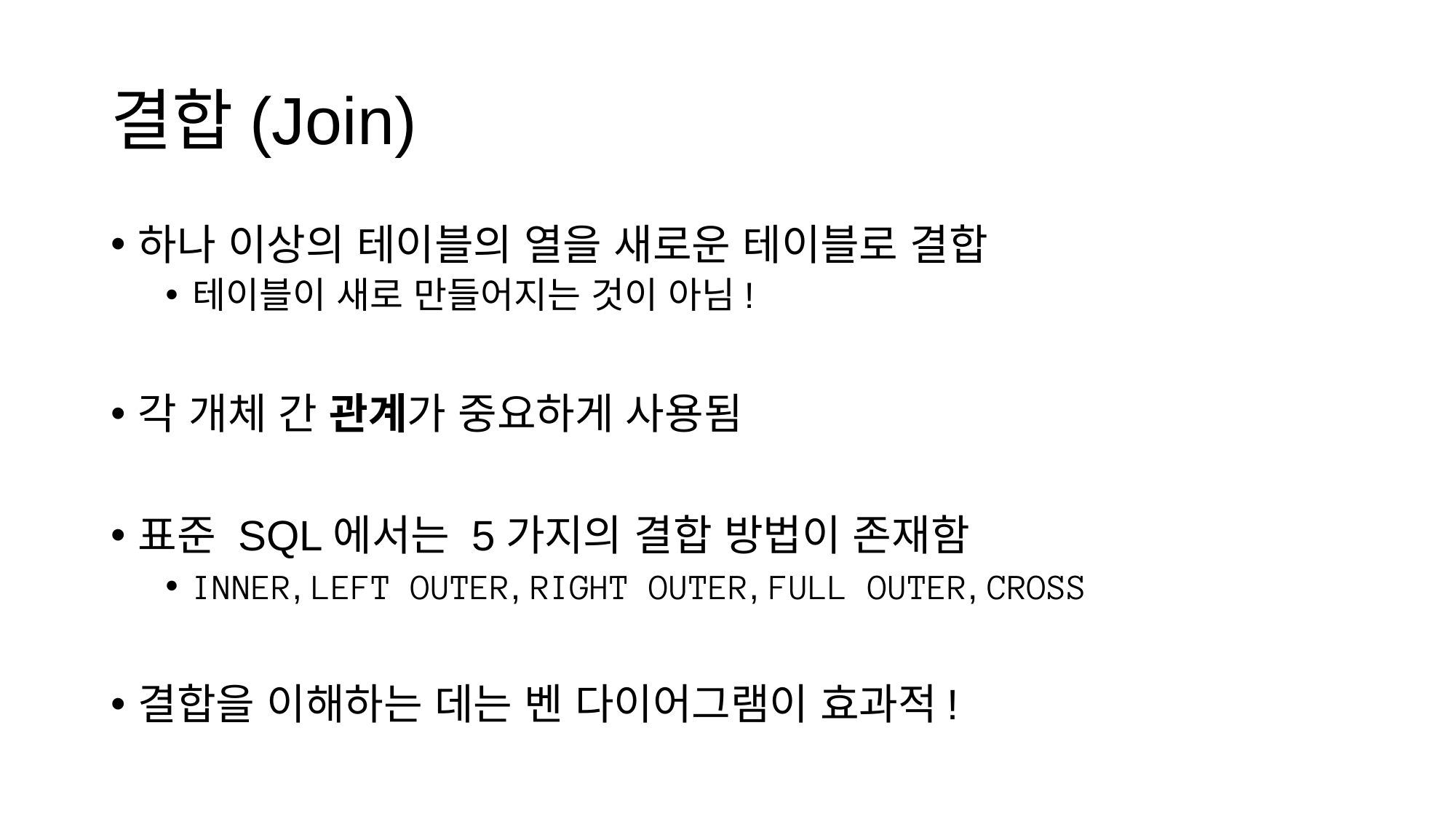

# 결합(Join)
하나 이상의 테이블의 열을 새로운 테이블로 결합
테이블이 새로 만들어지는 것이 아님!

각 개체 간 관계가 중요하게 사용됨

표준 SQL에서는 5가지의 결합 방법이 존재함
INNER, LEFT OUTER, RIGHT OUTER, FULL OUTER, CROSS

결합을 이해하는 데는 벤 다이어그램이 효과적!